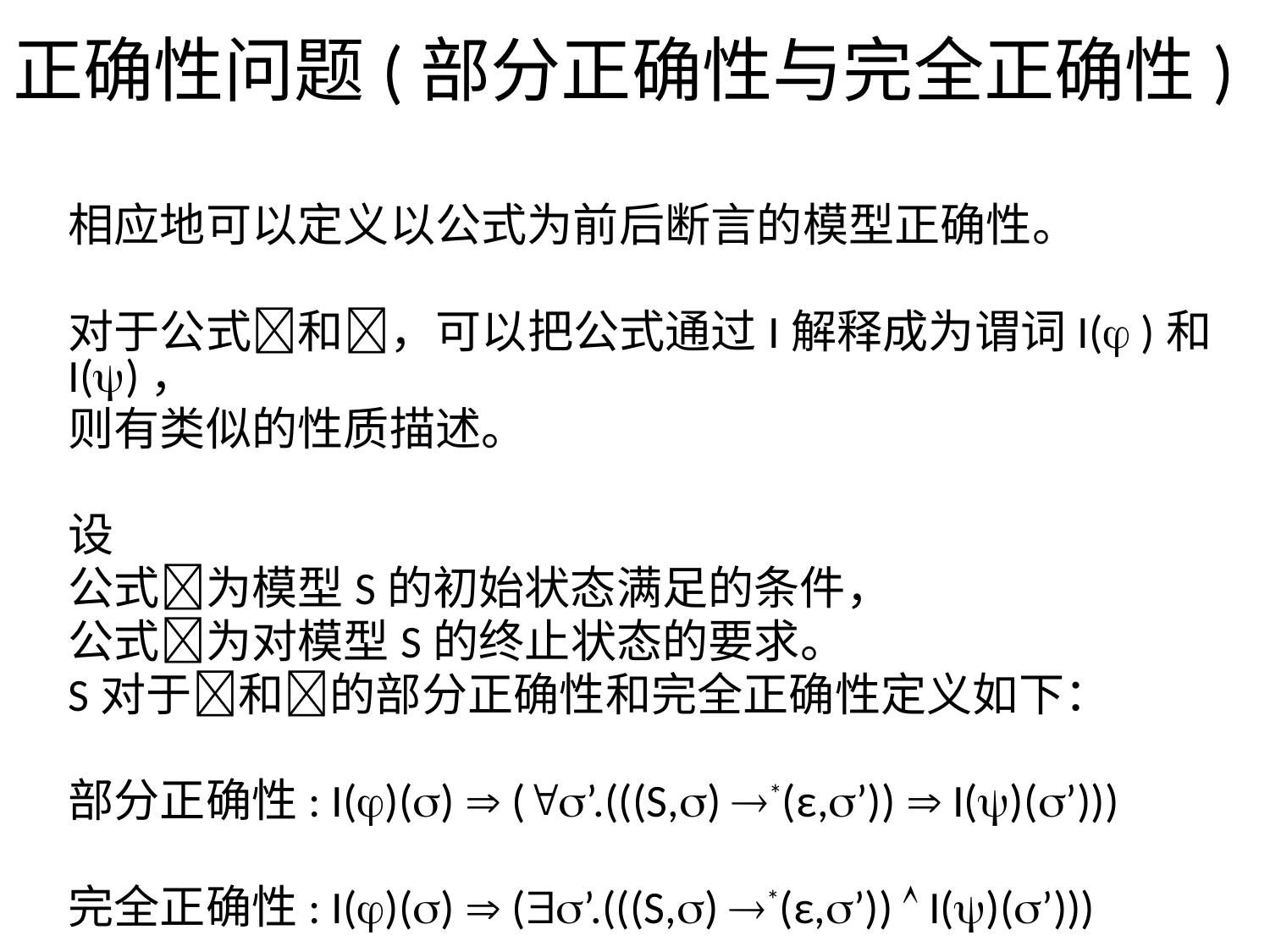

# 正确性问题(部分正确性与完全正确性)

相应地可以定义以公式为前后断言的模型正确性。

对于公式ϕ和ψ，可以把公式通过I解释成为谓词I(ϕ )和I(ψ)，
则有类似的性质描述。

设
公式ϕ为模型S的初始状态满足的条件，
公式ψ为对模型S的终止状态的要求。
S对于ϕ和ψ的部分正确性和完全正确性定义如下：

部分正确性: I(ϕ)(σ) ⇒ (∀σ’.(((S,σ) →*(ε,σ’)) ⇒ I(ψ)(σ’)))

完全正确性: I(ϕ)(σ) ⇒ (∃σ’.(((S,σ) →*(ε,σ’)) ∧ I(ψ)(σ’)))